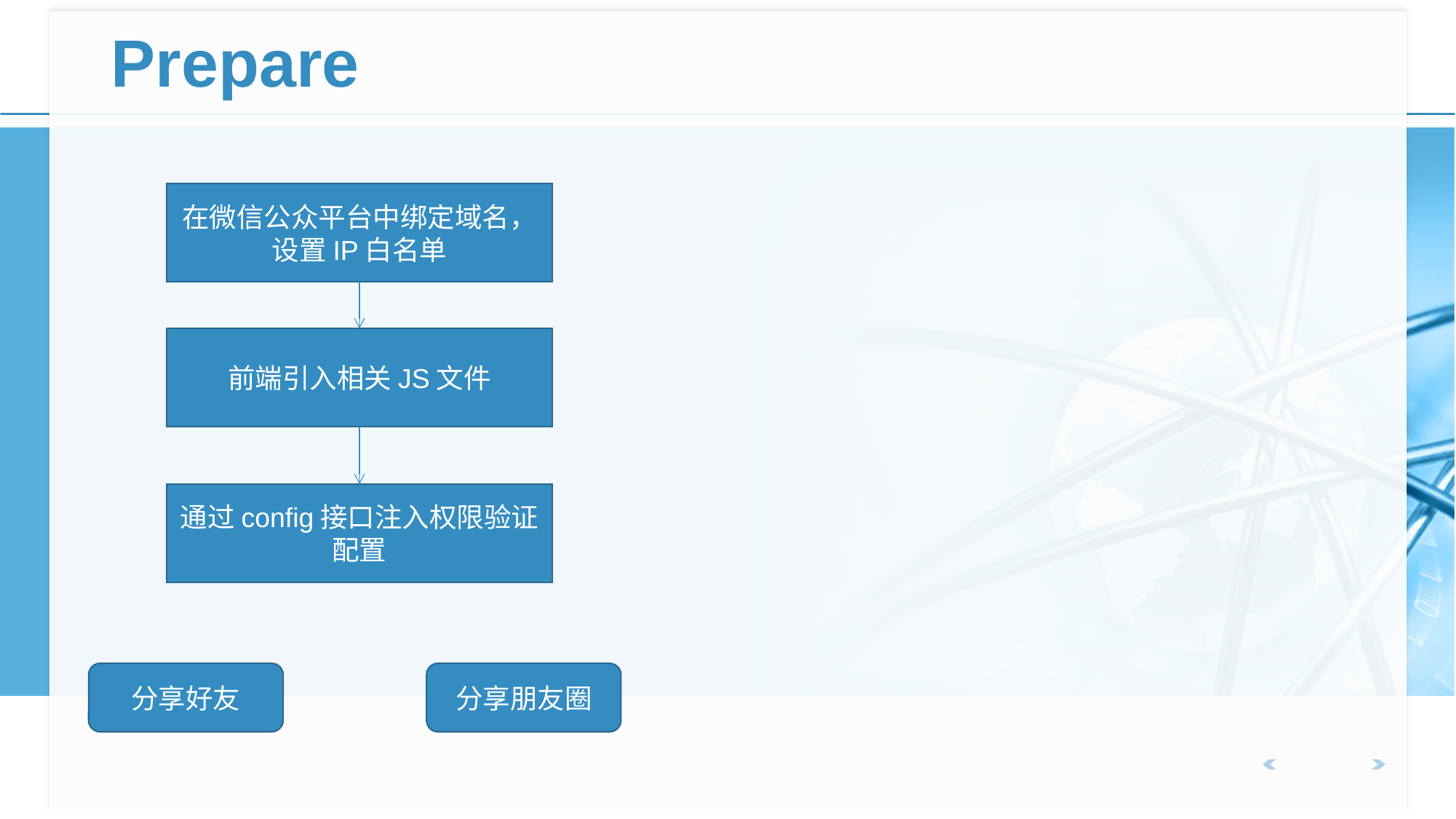

# Prepare
在微信公众平台中绑定域名，设置IP白名单
前端引入相关JS文件
通过config接口注入权限验证配置
分享好友
分享朋友圈